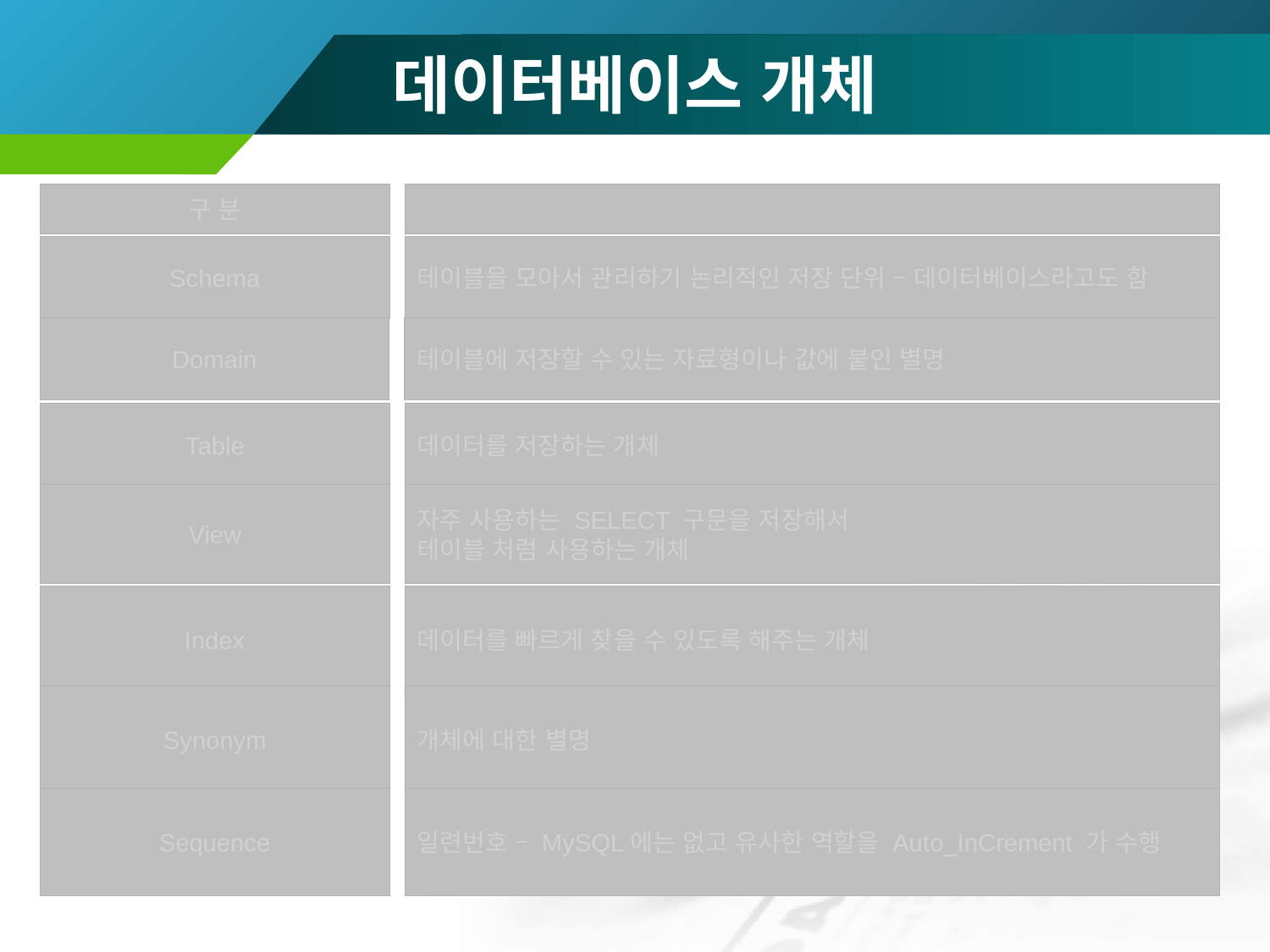

데이터베이스 개체
구 분

Schema
테이블을 모아서 관리하기 논리적인 저장 단위 – 데이터베이스라고도 함
Domain
테이블에 저장할 수 있는 자료형이나 값에 붙인 별명
Table
데이터를 저장하는 개체
View
자주 사용하는 SELECT 구문을 저장해서
테이블 처럼 사용하는 개체
Index
데이터를 빠르게 찾을 수 있도록 해주는 개체
Synonym
개체에 대한 별명
Sequence
일련번호 – MySQL에는 없고 유사한 역할을 Auto_InCrement 가 수행